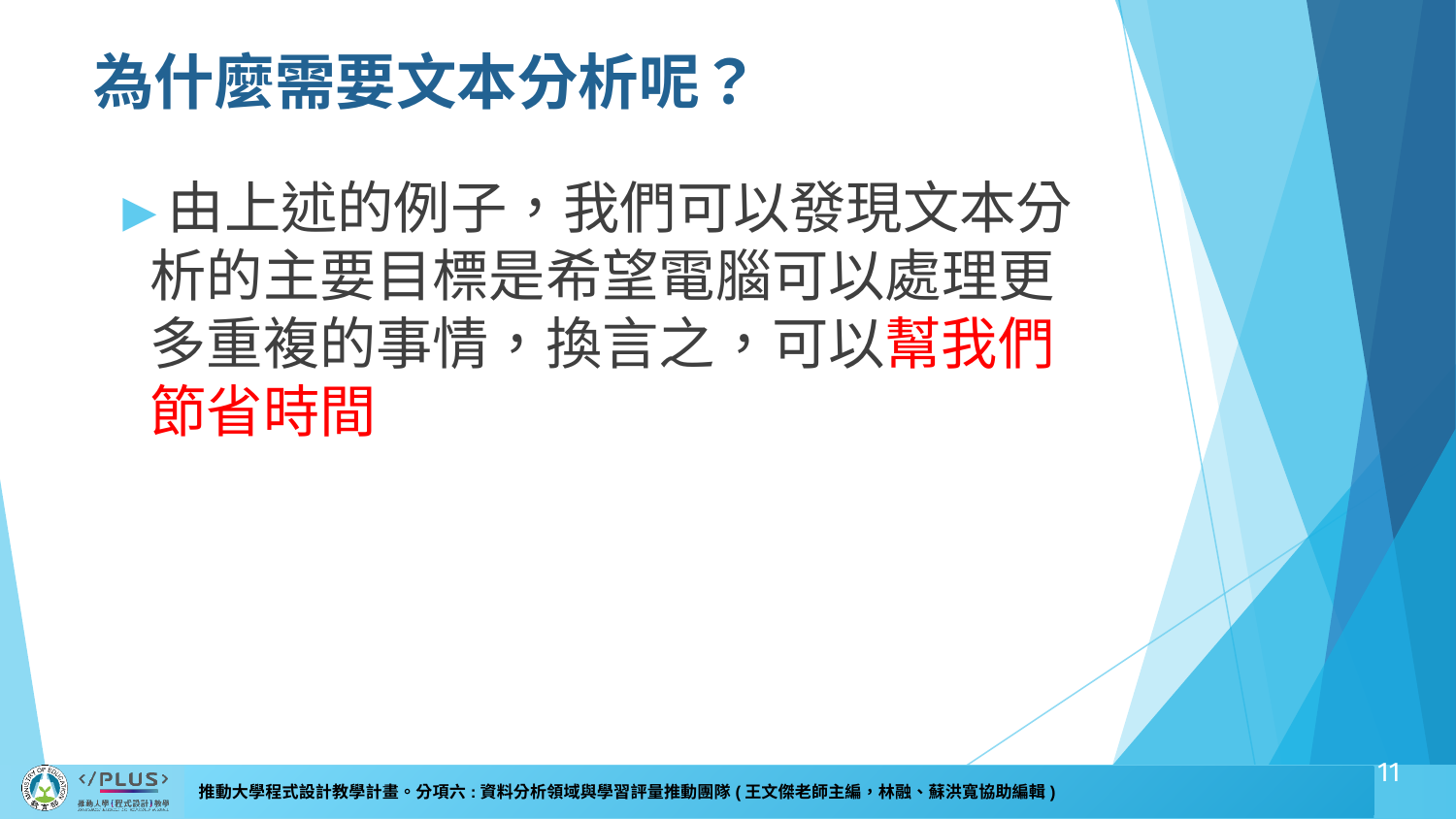

# 為什麼需要文本分析呢？
由上述的例子，我們可以發現文本分析的主要目標是希望電腦可以處理更多重複的事情，換言之，可以幫我們節省時間
11